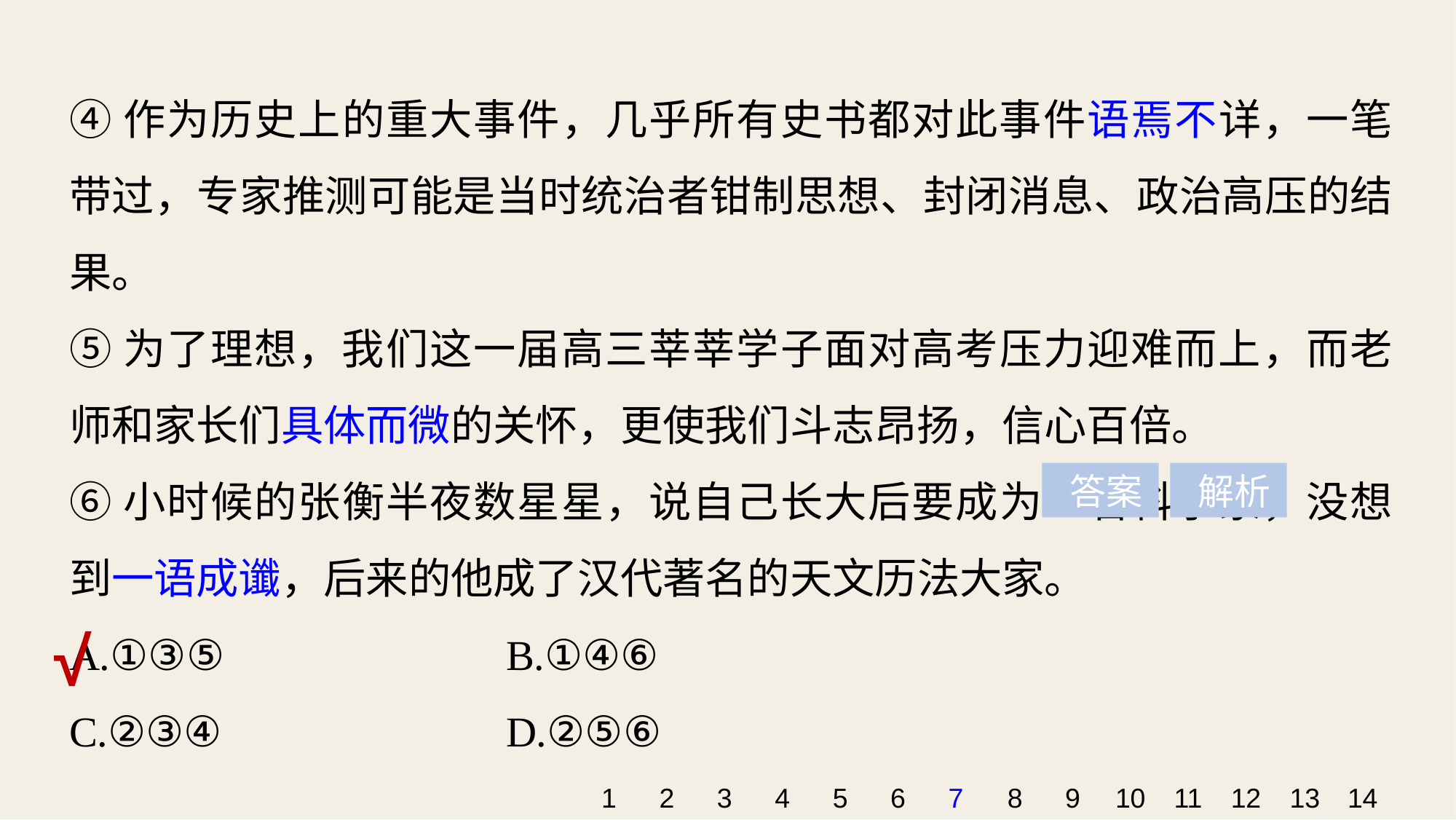

④作为历史上的重大事件，几乎所有史书都对此事件语焉不详，一笔带过，专家推测可能是当时统治者钳制思想、封闭消息、政治高压的结果。
⑤为了理想，我们这一届高三莘莘学子面对高考压力迎难而上，而老师和家长们具体而微的关怀，更使我们斗志昂扬，信心百倍。
⑥小时候的张衡半夜数星星，说自己长大后要成为一名科学家，没想到一语成谶，后来的他成了汉代著名的天文历法大家。
A.①③⑤  			B.①④⑥
C.②③④  			D.②⑤⑥
 答案
 解析
√
1
2
3
4
5
6
7
8
9
10
11
12
13
14